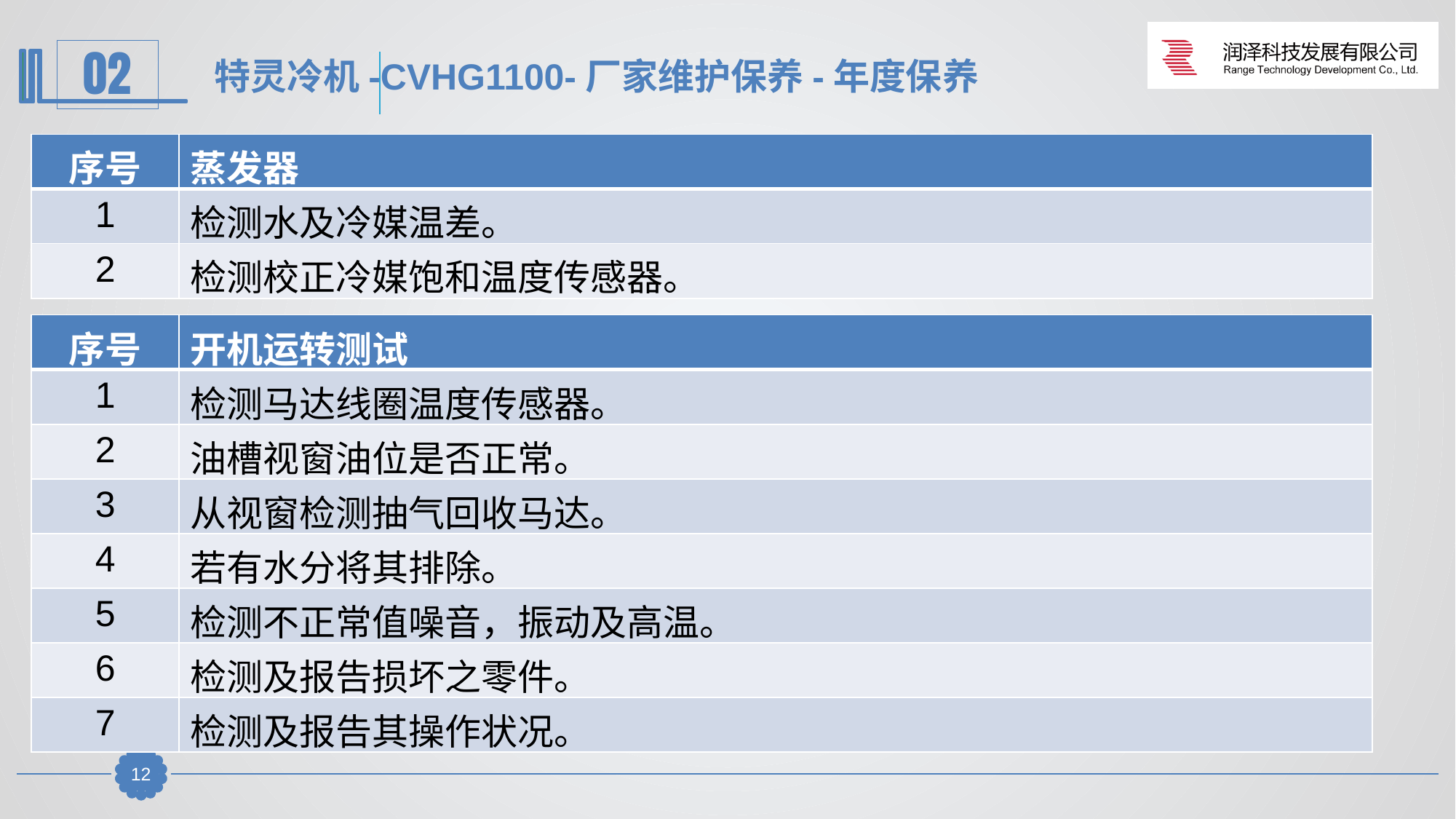

特灵冷机-CVHG1100-厂家维护保养-年度保养
| 序号 | 蒸发器 |
| --- | --- |
| 1 | 检测水及冷媒温差。 |
| 2 | 检测校正冷媒饱和温度传感器。 |
| 序号 | 开机运转测试 |
| --- | --- |
| 1 | 检测马达线圈温度传感器。 |
| 2 | 油槽视窗油位是否正常。 |
| 3 | 从视窗检测抽气回收马达。 |
| 4 | 若有水分将其排除。 |
| 5 | 检测不正常值噪音，振动及高温。 |
| 6 | 检测及报告损坏之零件。 |
| 7 | 检测及报告其操作状况。 |
12